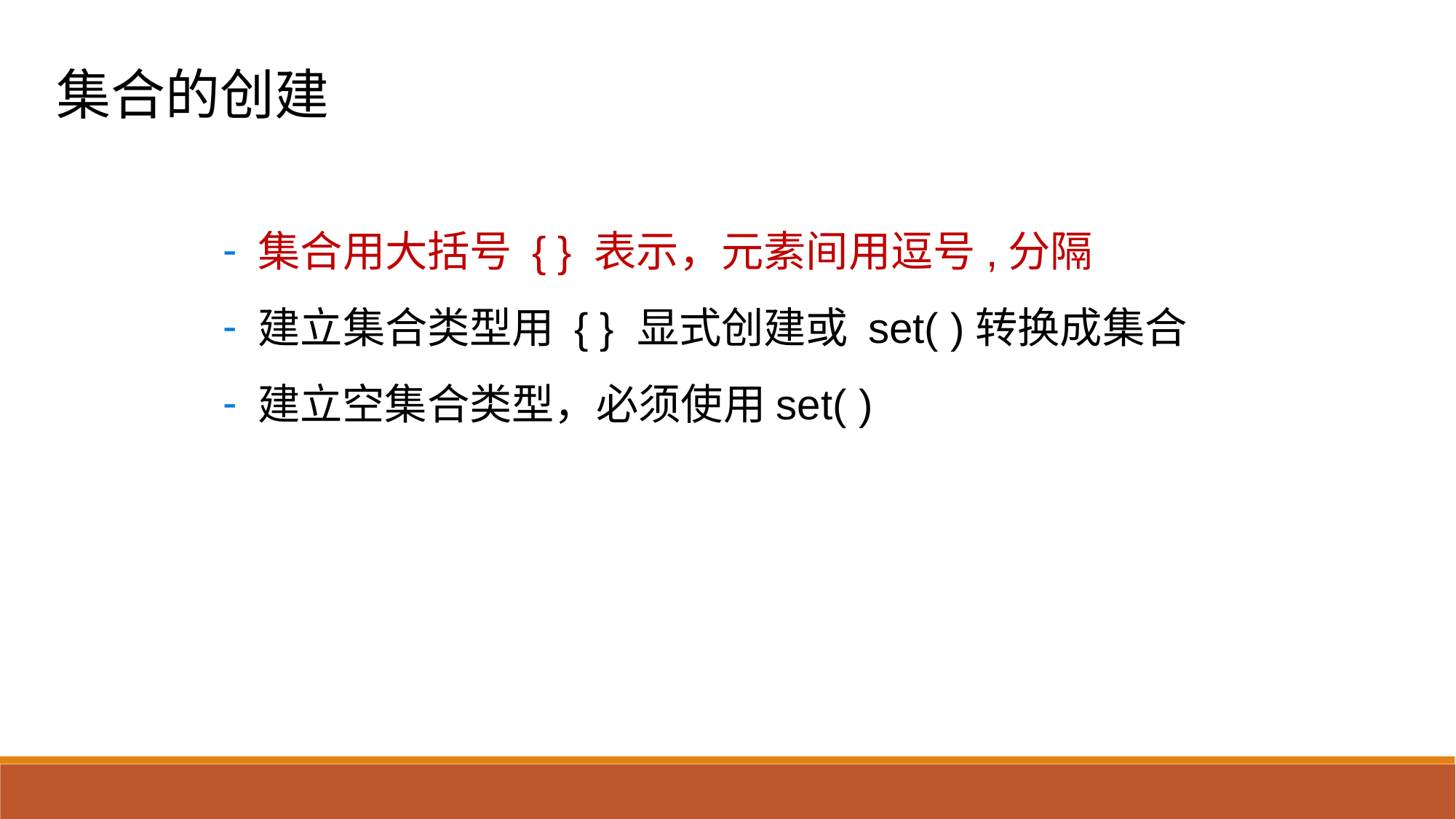

集合的创建
集合用大括号 { } 表示，元素间用逗号,分隔
建立集合类型用 { } 显式创建或 set( )转换成集合
建立空集合类型，必须使用set( )